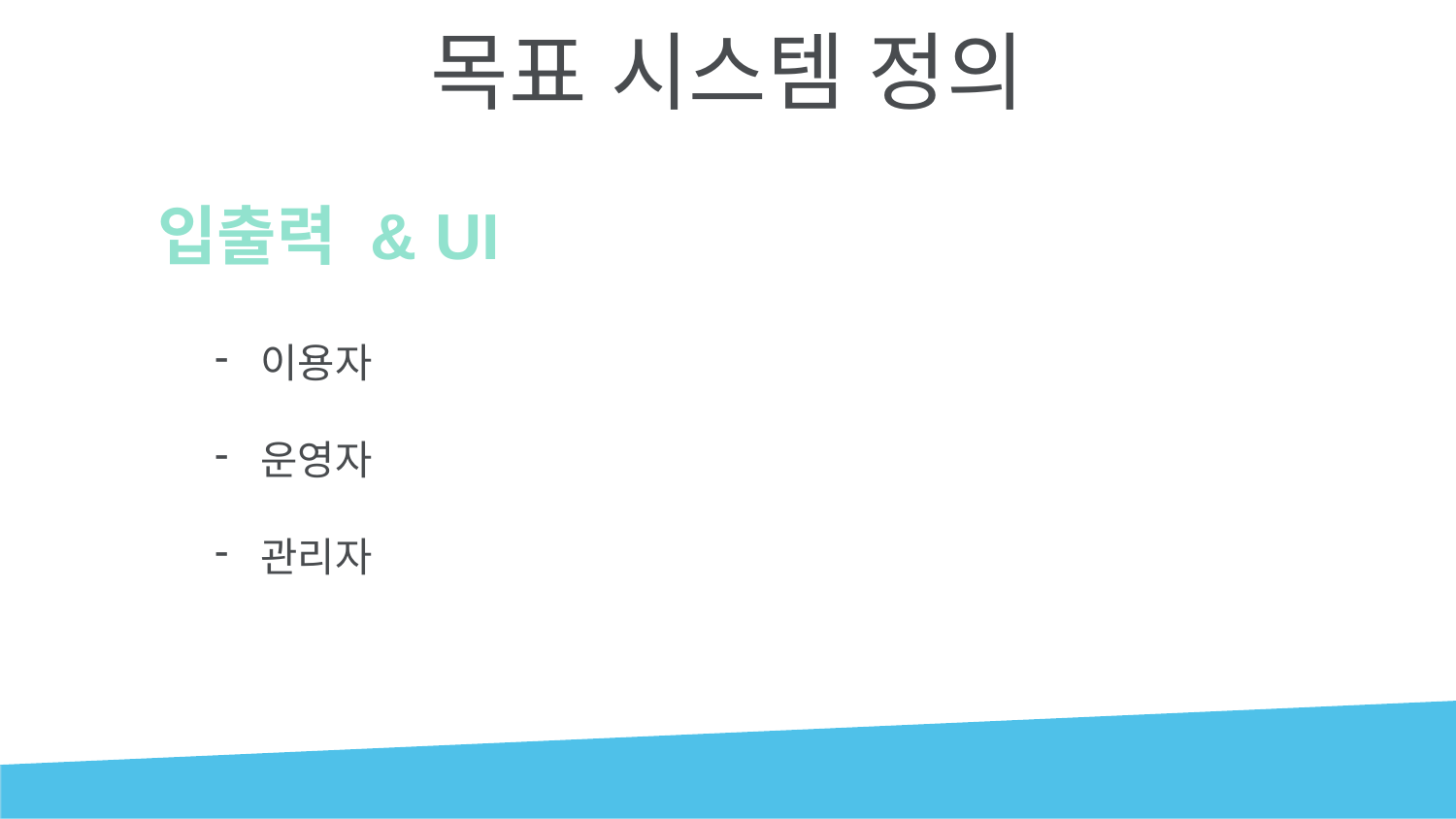

# 목표 시스템 정의
입출력 & UI
이용자

운영자

관리자